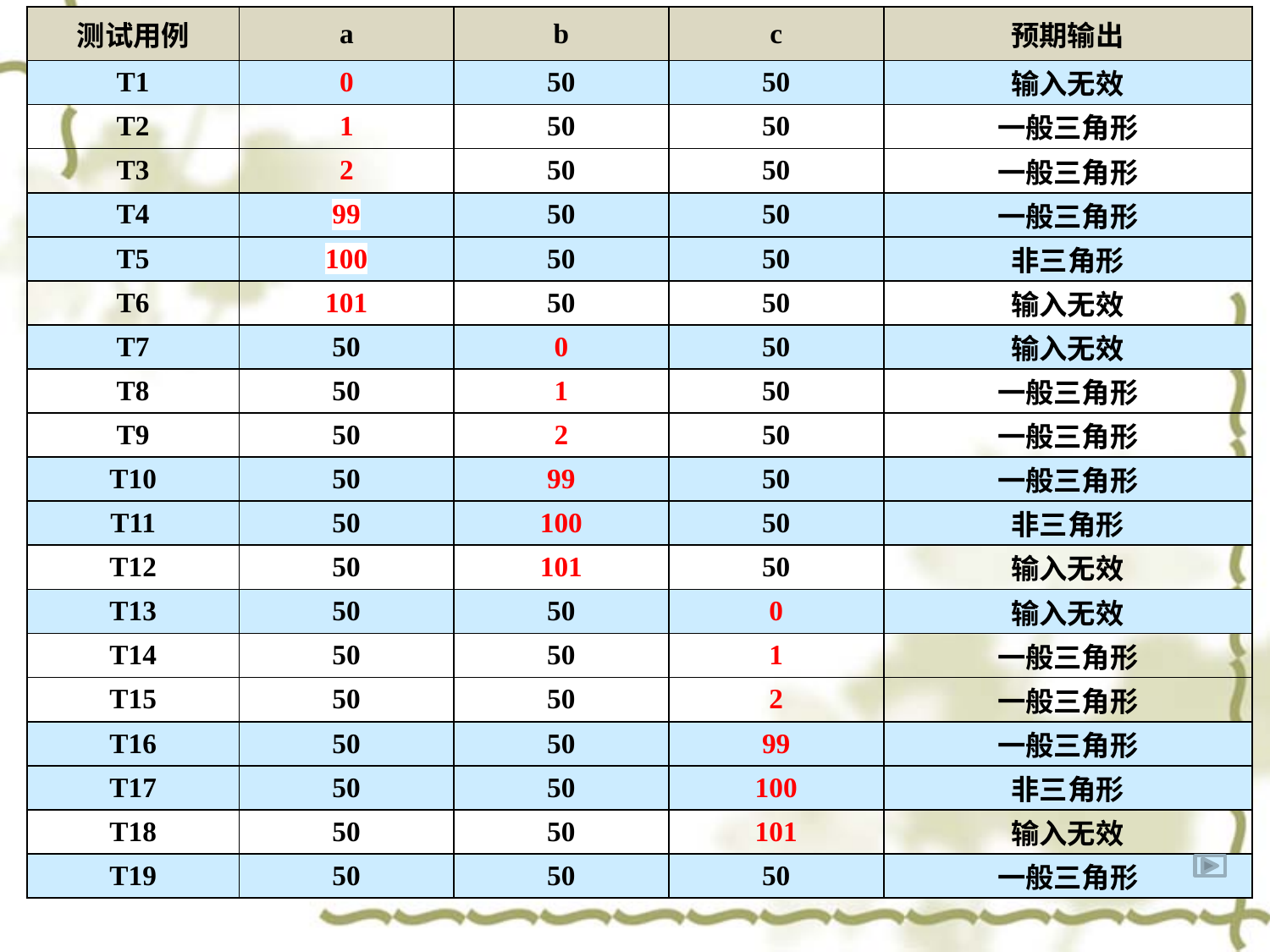

| 测试用例 | a | b | c | 预期输出 |
| --- | --- | --- | --- | --- |
| T1 | 0 | 50 | 50 | 输入无效 |
| T2 | 1 | 50 | 50 | 一般三角形 |
| T3 | 2 | 50 | 50 | 一般三角形 |
| T4 | 99 | 50 | 50 | 一般三角形 |
| T5 | 100 | 50 | 50 | 非三角形 |
| T6 | 101 | 50 | 50 | 输入无效 |
| T7 | 50 | 0 | 50 | 输入无效 |
| T8 | 50 | 1 | 50 | 一般三角形 |
| T9 | 50 | 2 | 50 | 一般三角形 |
| T10 | 50 | 99 | 50 | 一般三角形 |
| T11 | 50 | 100 | 50 | 非三角形 |
| T12 | 50 | 101 | 50 | 输入无效 |
| T13 | 50 | 50 | 0 | 输入无效 |
| T14 | 50 | 50 | 1 | 一般三角形 |
| T15 | 50 | 50 | 2 | 一般三角形 |
| T16 | 50 | 50 | 99 | 一般三角形 |
| T17 | 50 | 50 | 100 | 非三角形 |
| T18 | 50 | 50 | 101 | 输入无效 |
| T19 | 50 | 50 | 50 | 一般三角形 |